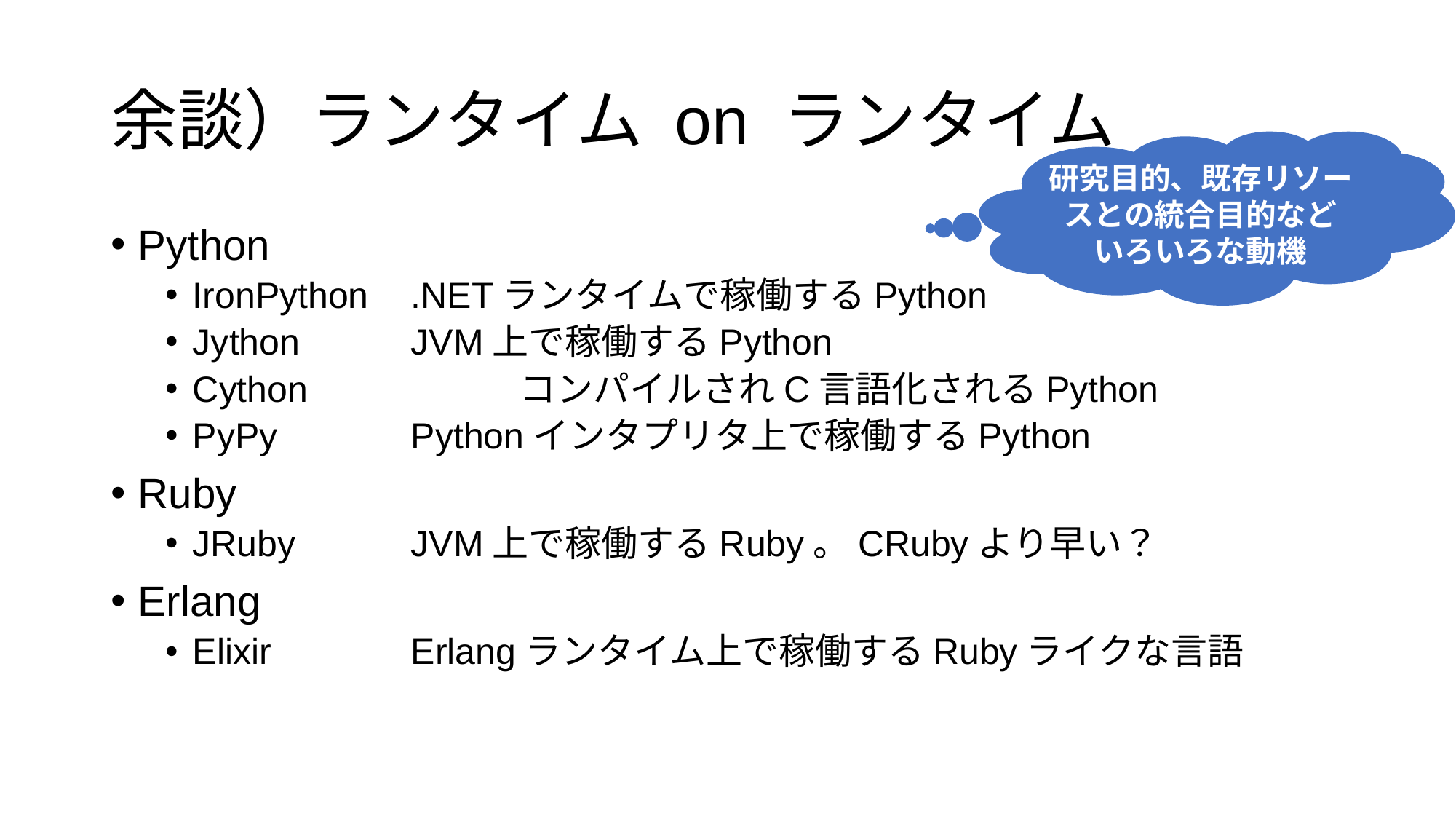

# 余談）ランタイム on ランタイム
研究目的、既存リソースとの統合目的など
いろいろな動機
Python
IronPython	.NETランタイムで稼働するPython
Jython		JVM上で稼働するPython
Cython		コンパイルされC言語化されるPython
PyPy		Pythonインタプリタ上で稼働するPython
Ruby
JRuby		JVM上で稼働するRuby。CRubyより早い？
Erlang
Elixir 		Erlangランタイム上で稼働するRubyライクな言語